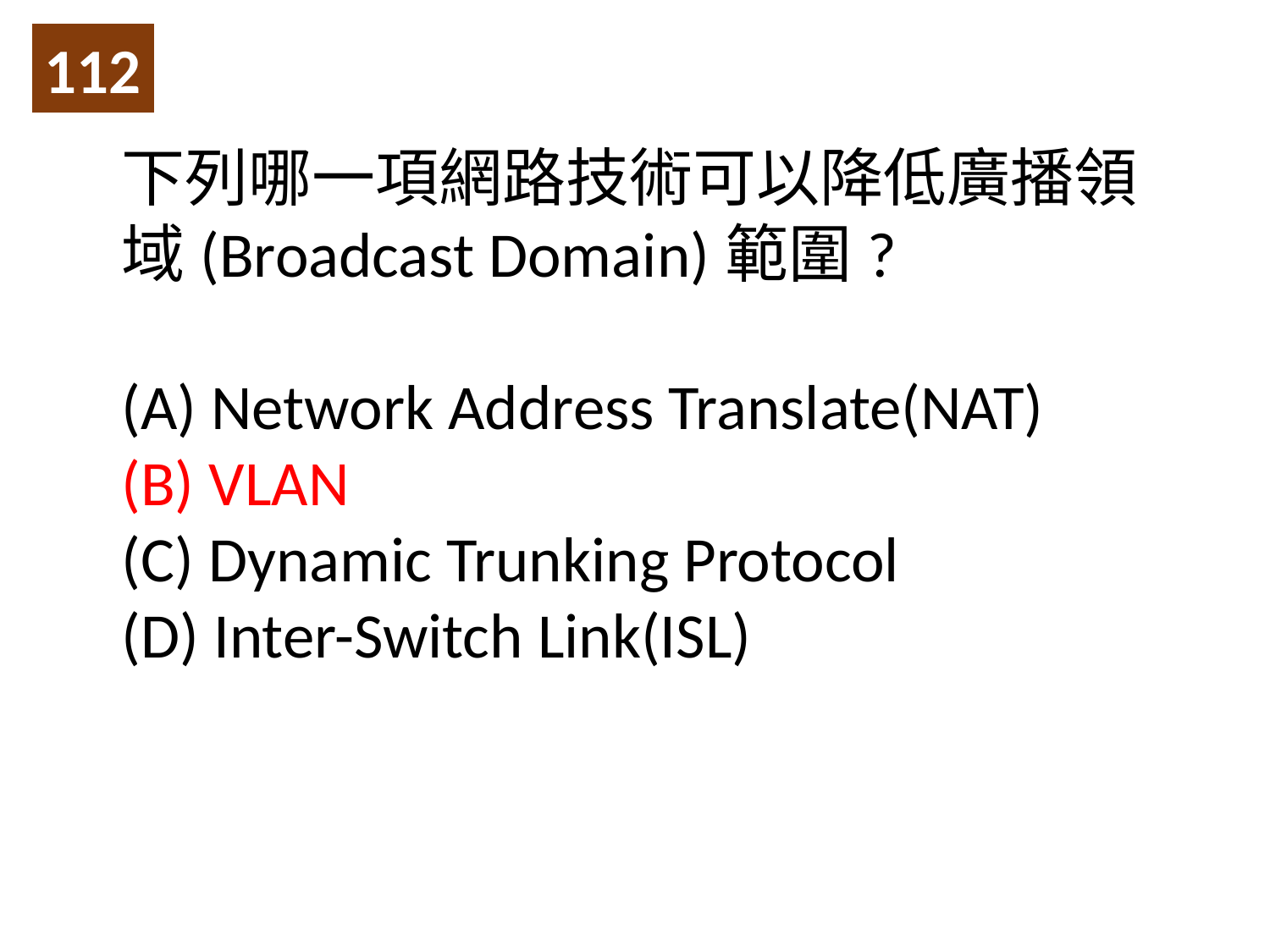

112
下列哪一項網路技術可以降低廣播領域(Broadcast Domain)範圍?

(A) Network Address Translate(NAT)
(B) VLAN
(C) Dynamic Trunking Protocol
(D) Inter-Switch Link(ISL)